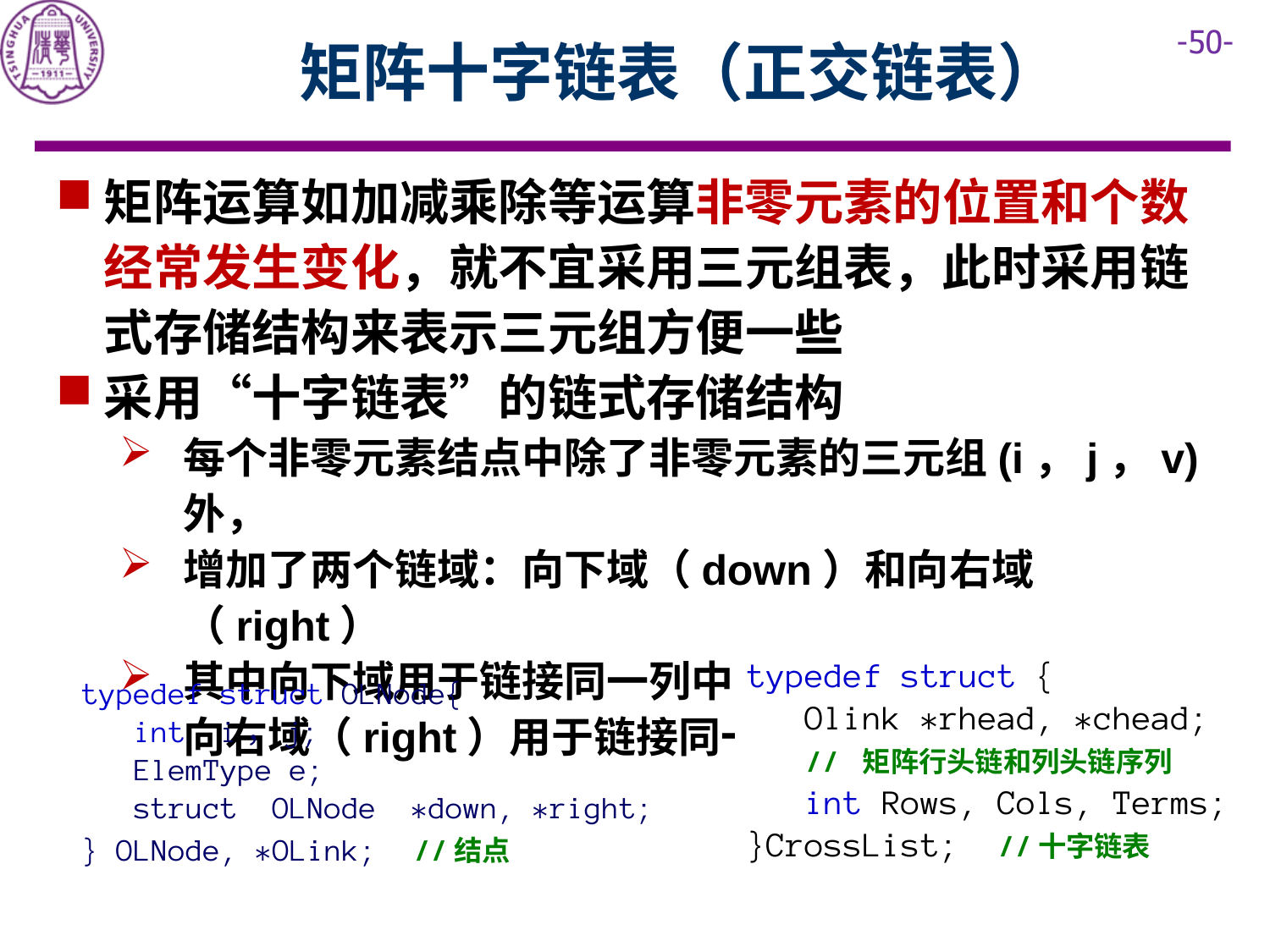

矩阵十字链表（正交链表）
矩阵运算如加减乘除等运算非零元素的位置和个数经常发生变化，就不宜采用三元组表，此时采用链式存储结构来表示三元组方便一些
采用“十字链表”的链式存储结构
每个非零元素结点中除了非零元素的三元组(i，j，v)外，
增加了两个链域：向下域（down）和向右域（right）
其中向下域用于链接同一列中的非零元素，
向右域（right）用于链接同一行中的非零元素
typedef struct {
   Olink *rhead, *chead;
   // 矩阵行头链和列头链序列
   int Rows, Cols, Terms;
}CrossList;  //十字链表

typedef struct OLNode{
   int  i，j;
   ElemType e;
   struct  OLNode  *down, *right;
} OLNode, *OLink;  //结点